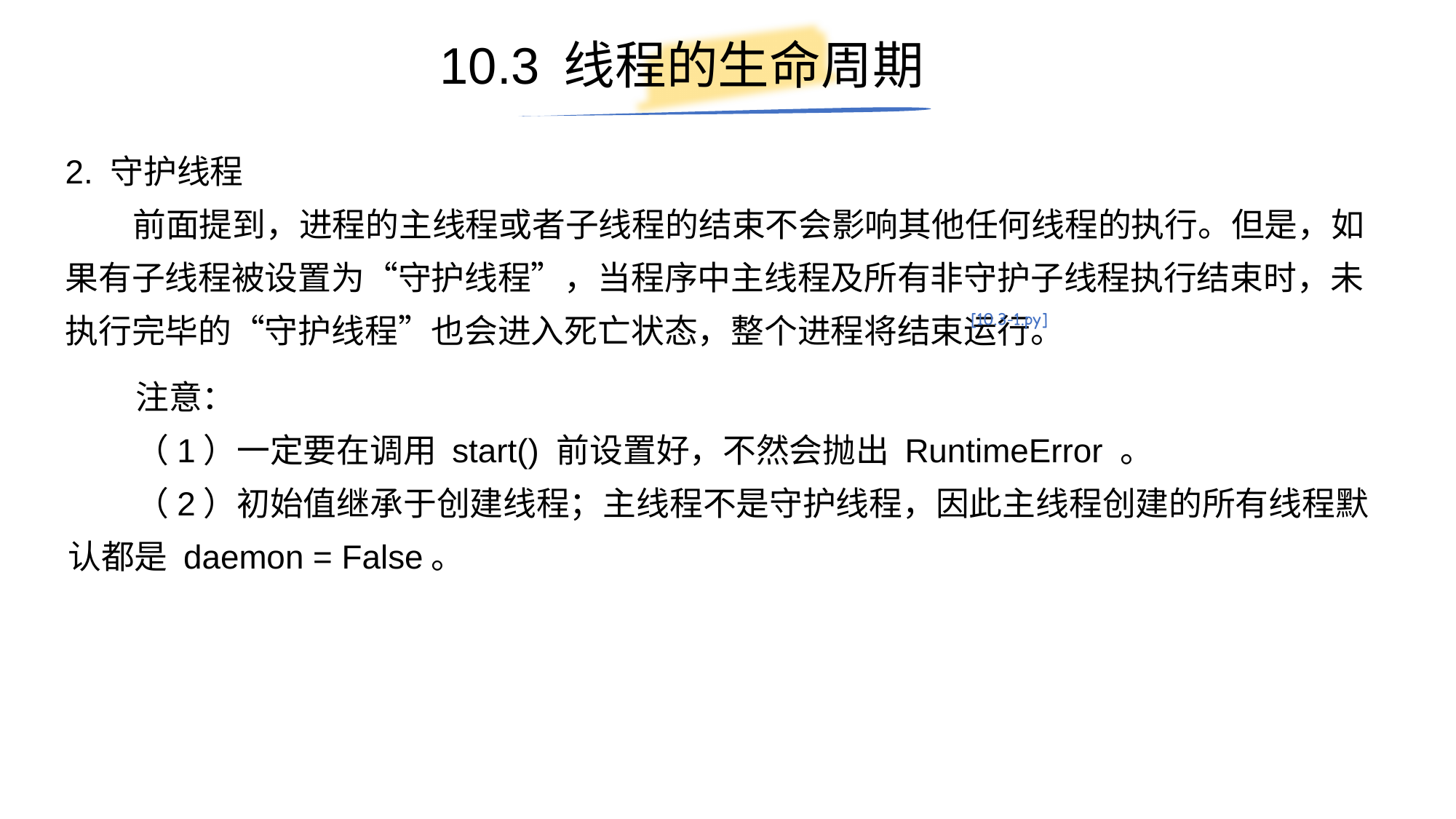

# 10.3 线程的生命周期

2. 守护线程
        前面提到，进程的主线程或者子线程的结束不会影响其他任何线程的执行。但是，如果有子线程被设置为“守护线程”，当程序中主线程及所有非守护子线程执行结束时，未执行完毕的“守护线程”也会进入死亡状态，整个进程将结束运行。
[10.3-1.py]
        注意：
        （1）一定要在调用 start() 前设置好，不然会抛出 RuntimeError 。
        （2）初始值继承于创建线程；主线程不是守护线程，因此主线程创建的所有线程默认都是 daemon = False。